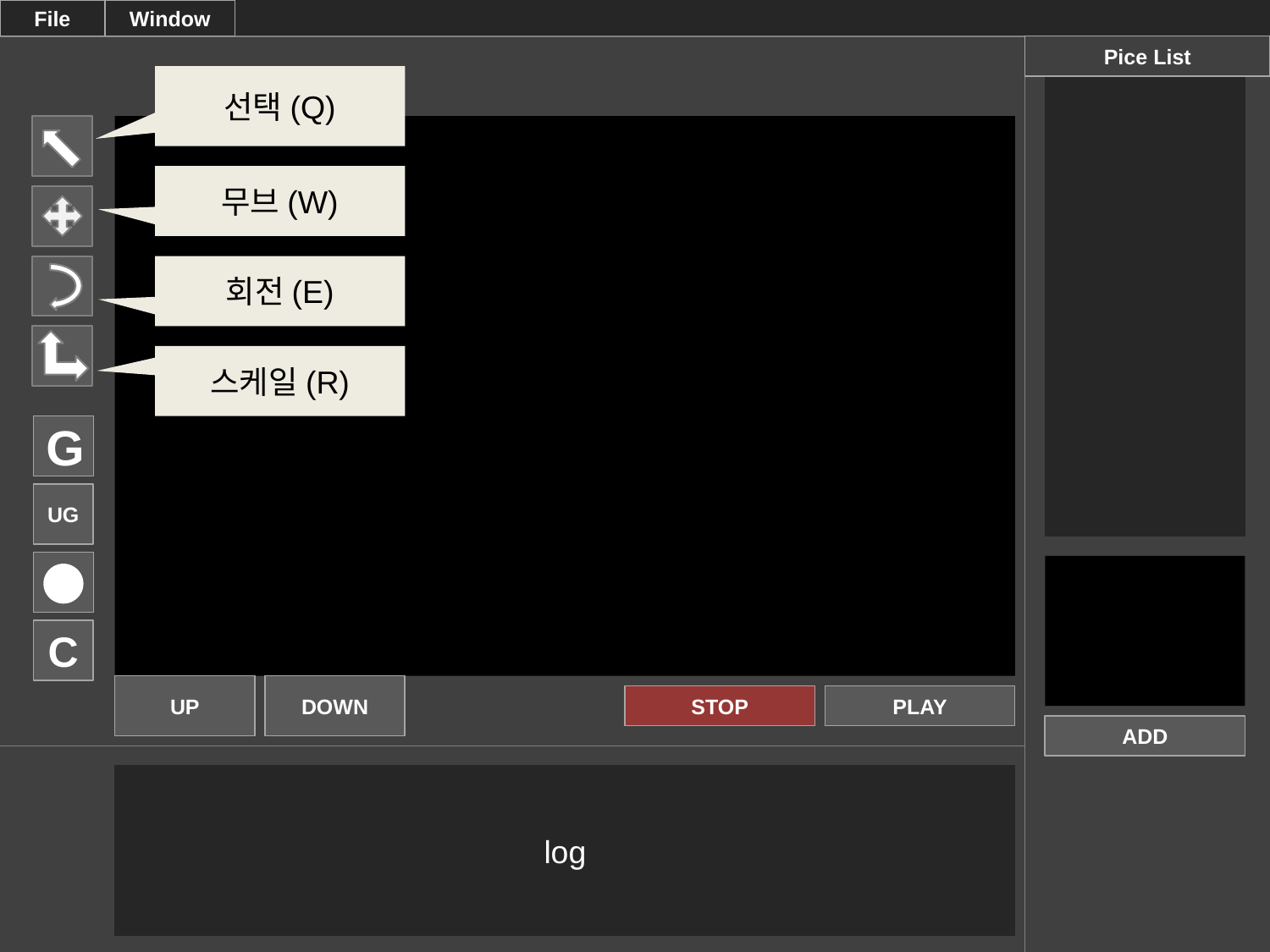

File
Window
Pice List
선택(Q)

무브(W)
회전(E)
스케일(R)
G
UG

C
UP
DOWN
STOP
PLAY
ADD
log